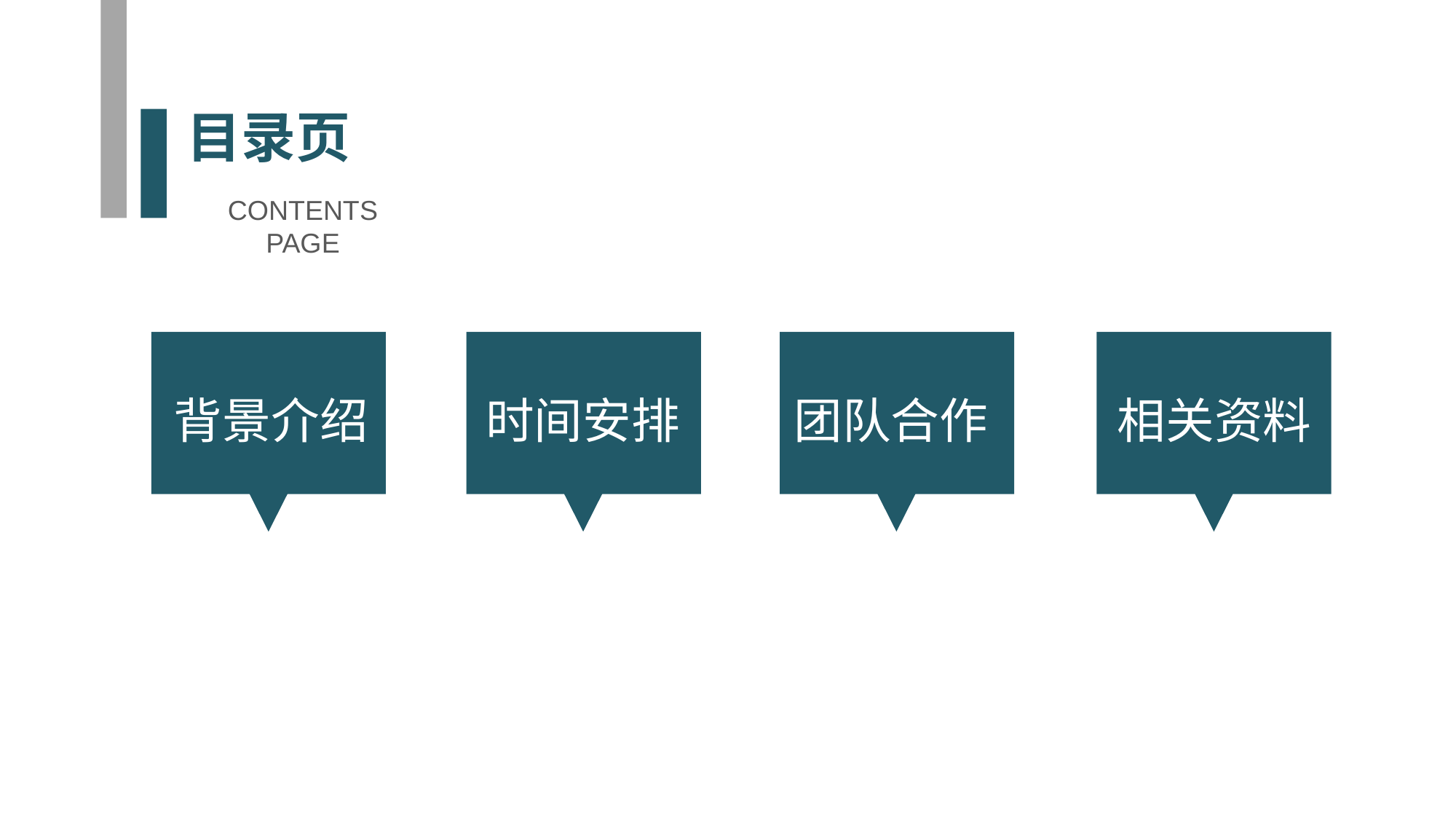

制备
目录页

CONTENTS PAGE

背景介绍
时间安排
团队合作
相关资料